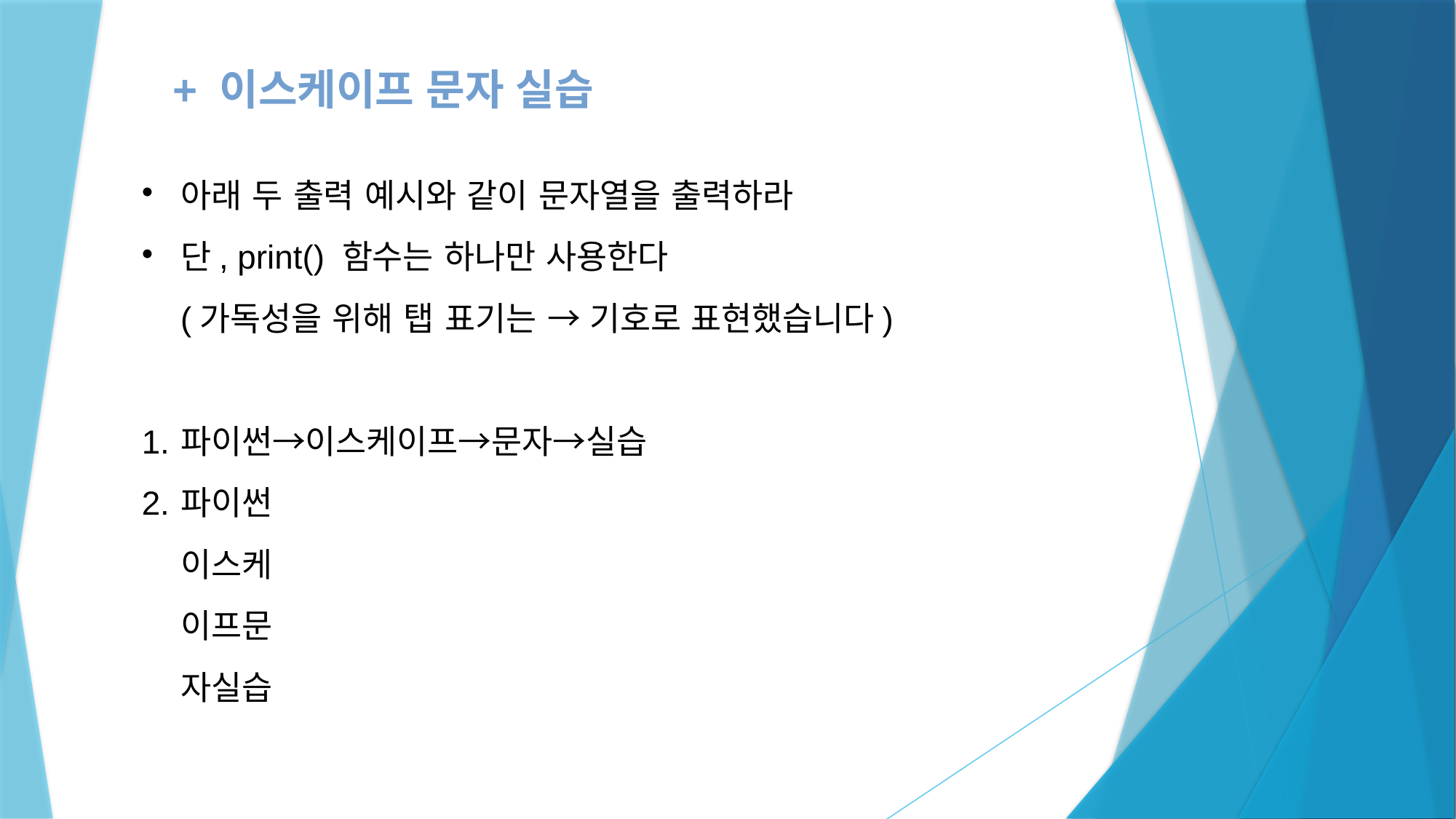

+ 이스케이프 문자 실습
# 아래 두 출력 예시와 같이 문자열을 출력하라
단, print() 함수는 하나만 사용한다
(가독성을 위해 탭 표기는 → 기호로 표현했습니다)

파이썬→이스케이프→문자→실습
파이썬
이스케
이프문
자실습